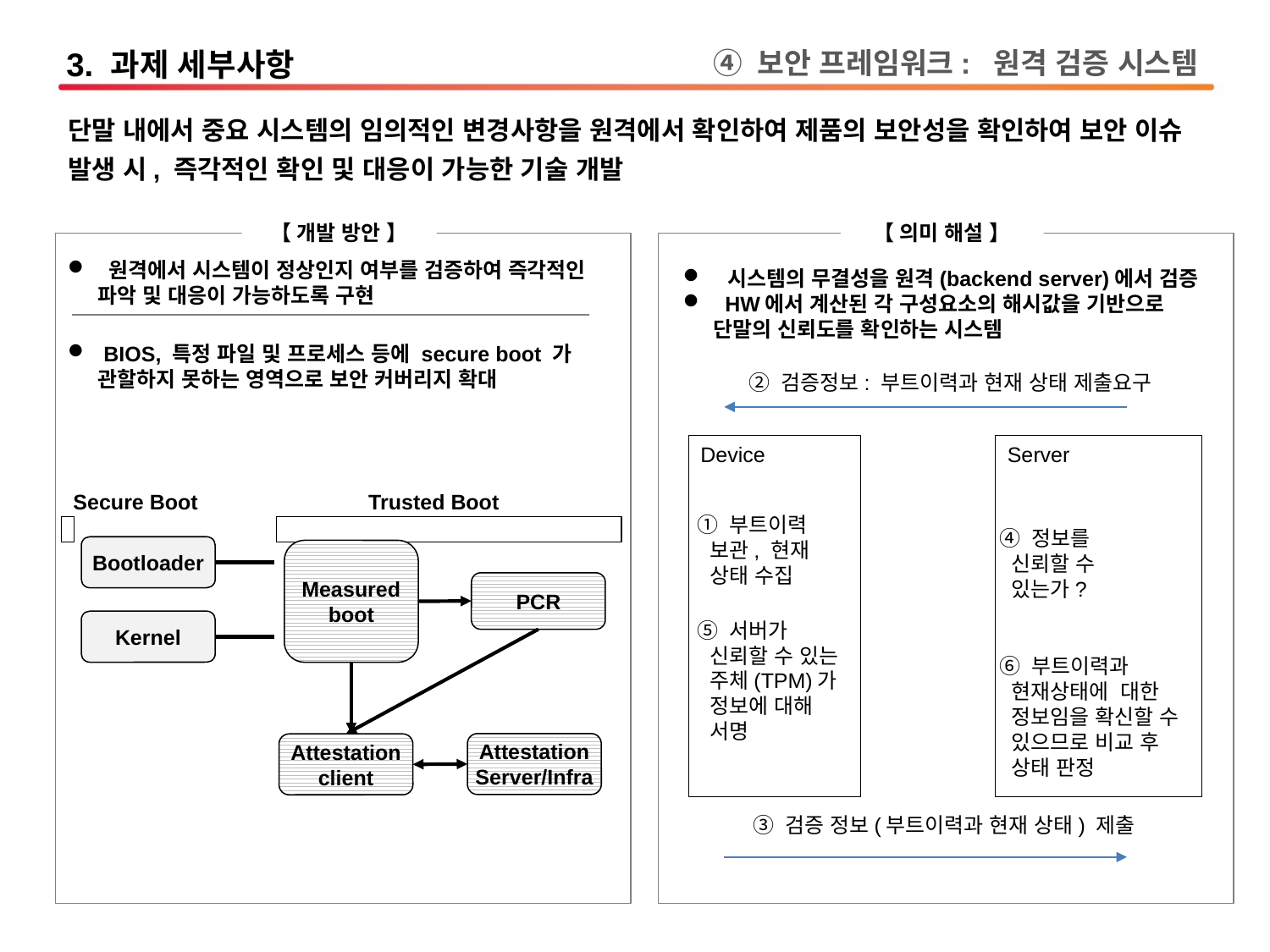

3. 과제 세부사항
④ 보안 프레임워크:  원격 검증 시스템
단말 내에서 중요 시스템의 임의적인 변경사항을 원격에서 확인하여 제품의 보안성을 확인하여 보안 이슈 발생 시, 즉각적인 확인 및 대응이 가능한 기술 개발
【 개발 방안 】
【 의미 해설 】

 원격에서 시스템이 정상인지 여부를 검증하여 즉각적인 파악 및 대응이 가능하도록 구현
  시스템의 무결성을 원격(backend server)에서 검증
  HW에서 계산된 각 구성요소의 해시값을 기반으로 단말의 신뢰도를 확인하는 시스템
 BIOS, 특정 파일 및 프로세스 등에 secure boot 가 관할하지 못하는 영역으로 보안 커버리지 확대
② 검증정보: 부트이력과 현재 상태 제출요구
Device
Server
Secure Boot
Trusted Boot

Bootloader
Measured
boot
PCR
Kernel
Attestation
Server/Infra
Attestation
client
① 부트이력 보관, 현재 상태 수집
④ 정보를 신뢰할 수 있는가?
⑤ 서버가 신뢰할 수 있는 주체(TPM)가 정보에 대해 서명
⑥ 부트이력과 현재상태에  대한 정보임을 확신할 수 있으므로 비교 후 상태 판정
③ 검증 정보(부트이력과 현재 상태) 제출